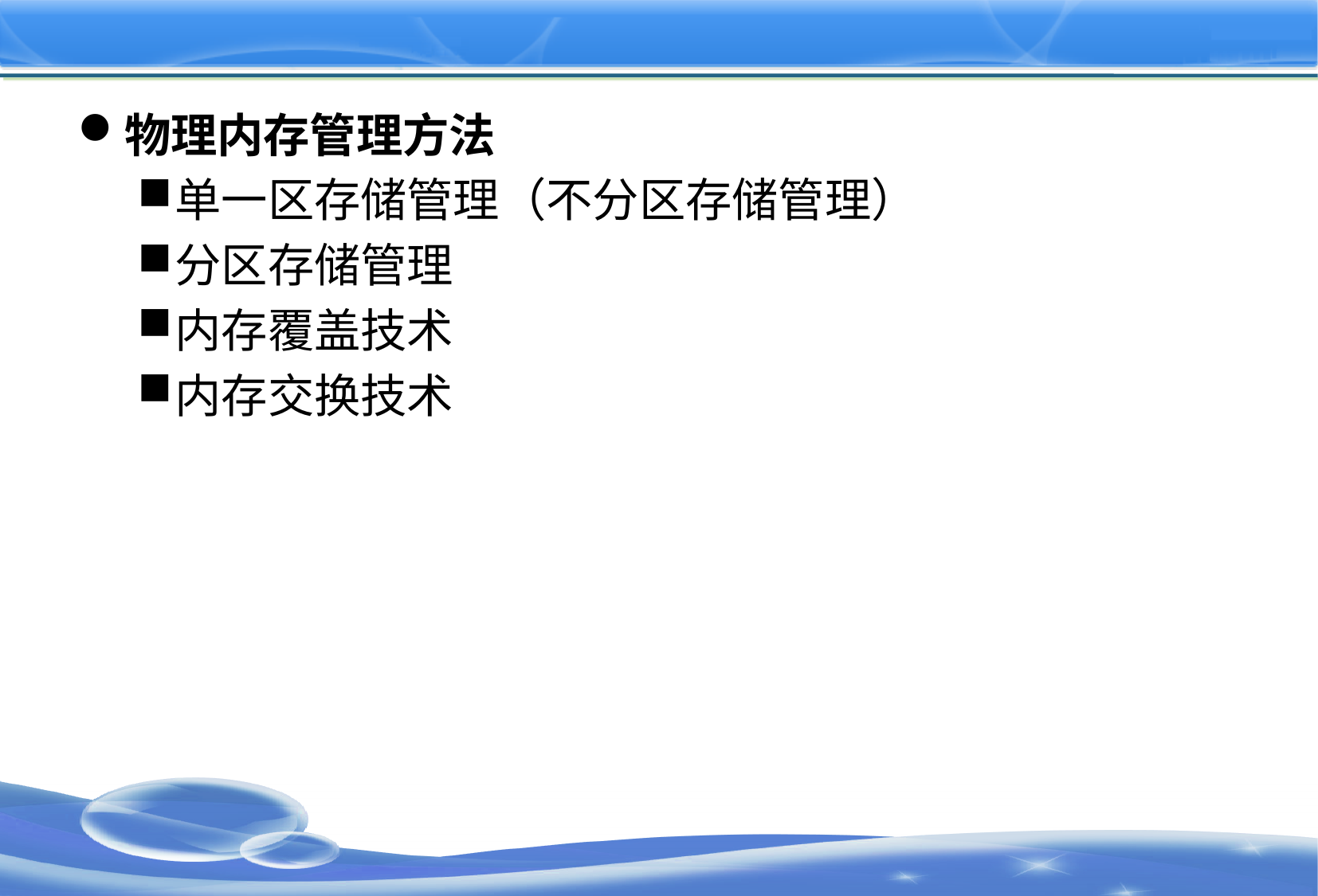

#
物理内存管理方法
单一区存储管理（不分区存储管理）
分区存储管理
内存覆盖技术
内存交换技术